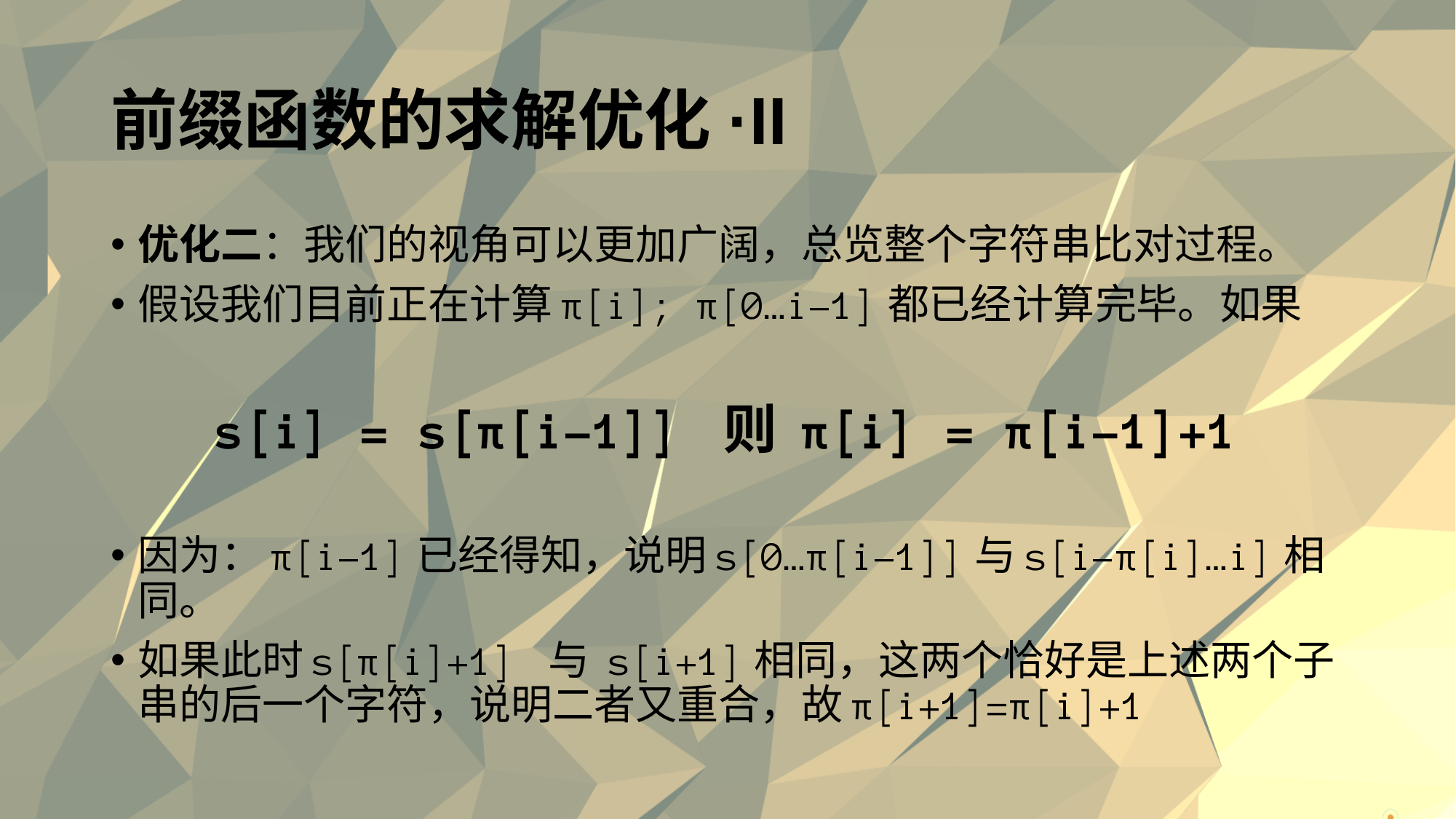

# 前缀函数的求解优化·II
优化二：我们的视角可以更加广阔，总览整个字符串比对过程。
假设我们目前正在计算π[i]; π[0…i-1]都已经计算完毕。如果

s[i] = s[π[i-1]] 则 π[i] = π[i-1]+1

因为：π[i-1]已经得知，说明s[0…π[i-1]]与s[i-π[i]…i]相同。
如果此时s[π[i]+1] 与 s[i+1]相同，这两个恰好是上述两个子串的后一个字符，说明二者又重合，故π[i+1]=π[i]+1